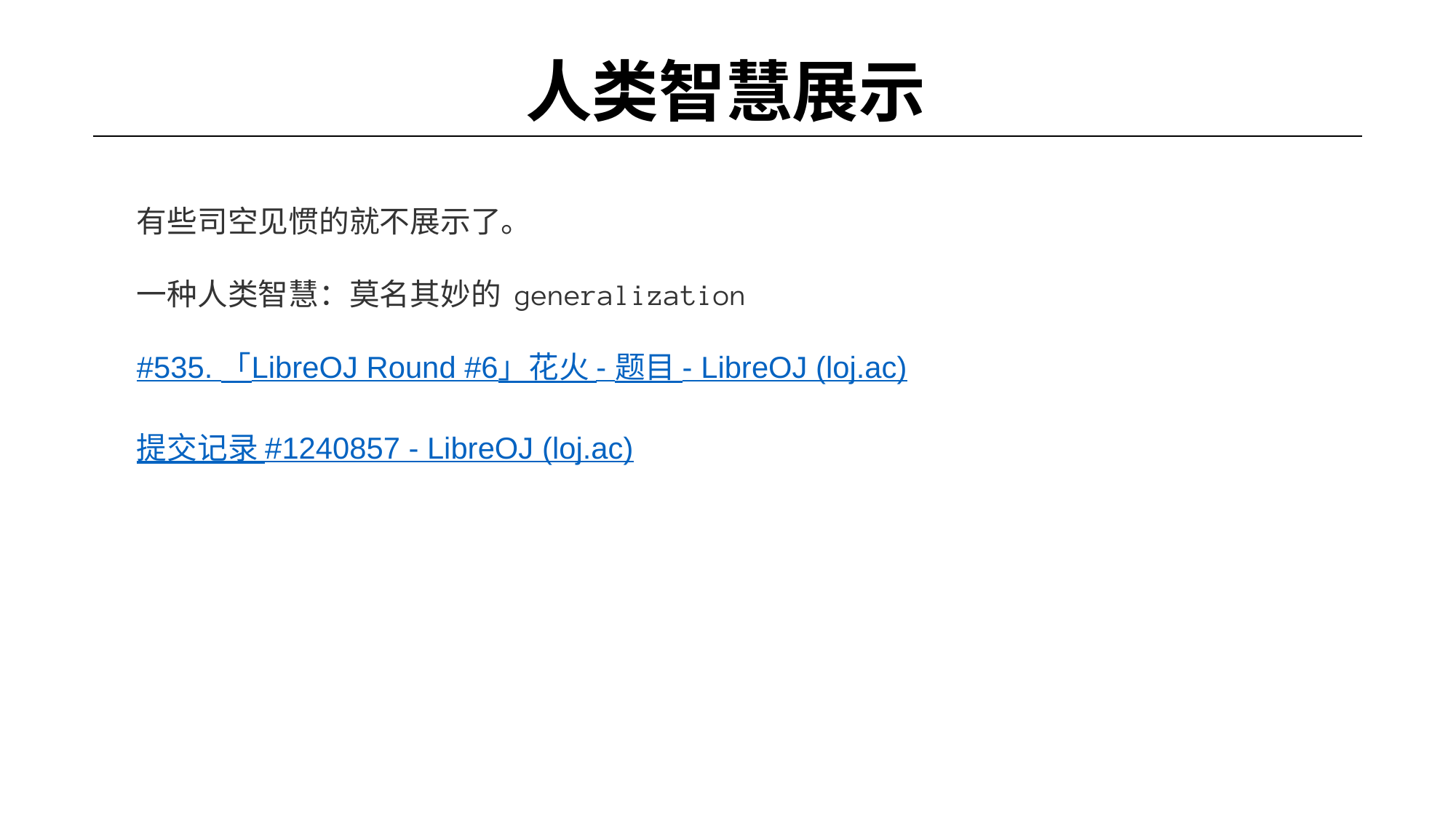

# 人类智慧展示
有些司空见惯的就不展示了。

一种人类智慧：莫名其妙的 generalization

#535. 「LibreOJ Round #6」花火 - 题目 - LibreOJ (loj.ac)

提交记录 #1240857 - LibreOJ (loj.ac)